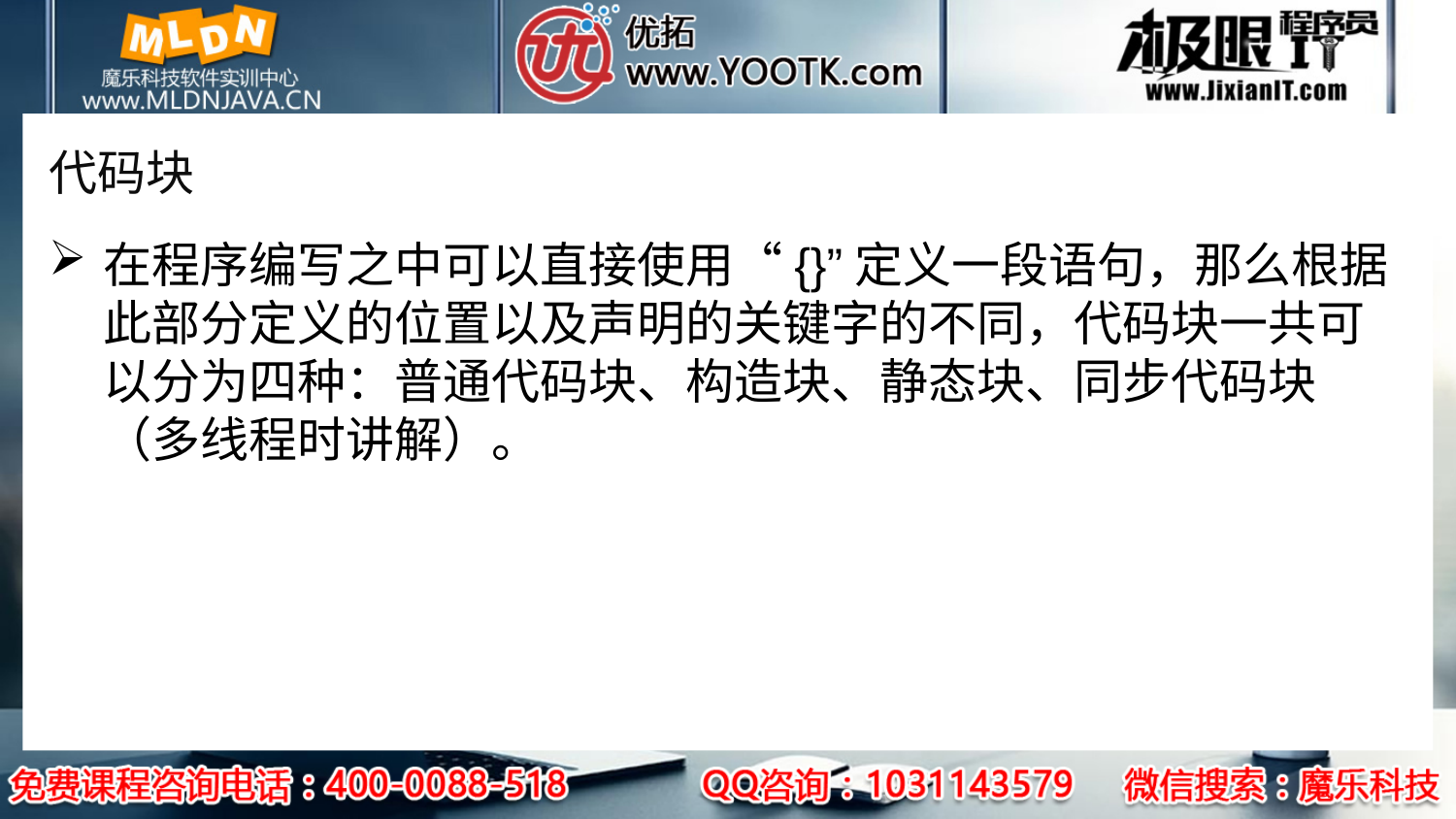

# 代码块
在程序编写之中可以直接使用“{}”定义一段语句，那么根据此部分定义的位置以及声明的关键字的不同，代码块一共可以分为四种：普通代码块、构造块、静态块、同步代码块（多线程时讲解）。